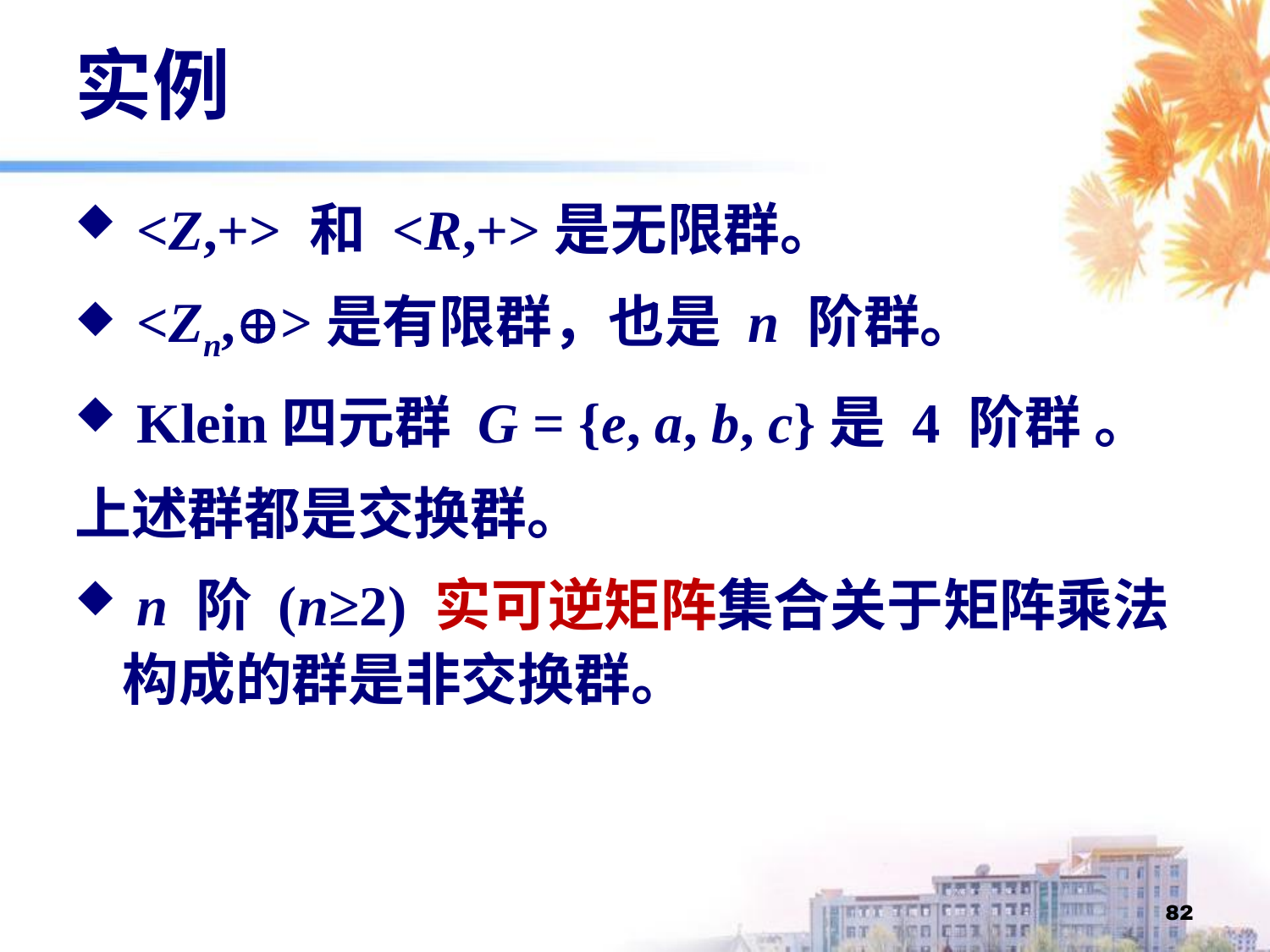

# 实例
 <Z,+> 和 <R,+>是无限群。
 <Zn,⊕>是有限群，也是 n 阶群。
 Klein四元群 G = {e, a, b, c}是 4 阶群 。
上述群都是交换群。
 n 阶 (n≥2) 实可逆矩阵集合关于矩阵乘法构成的群是非交换群。

82